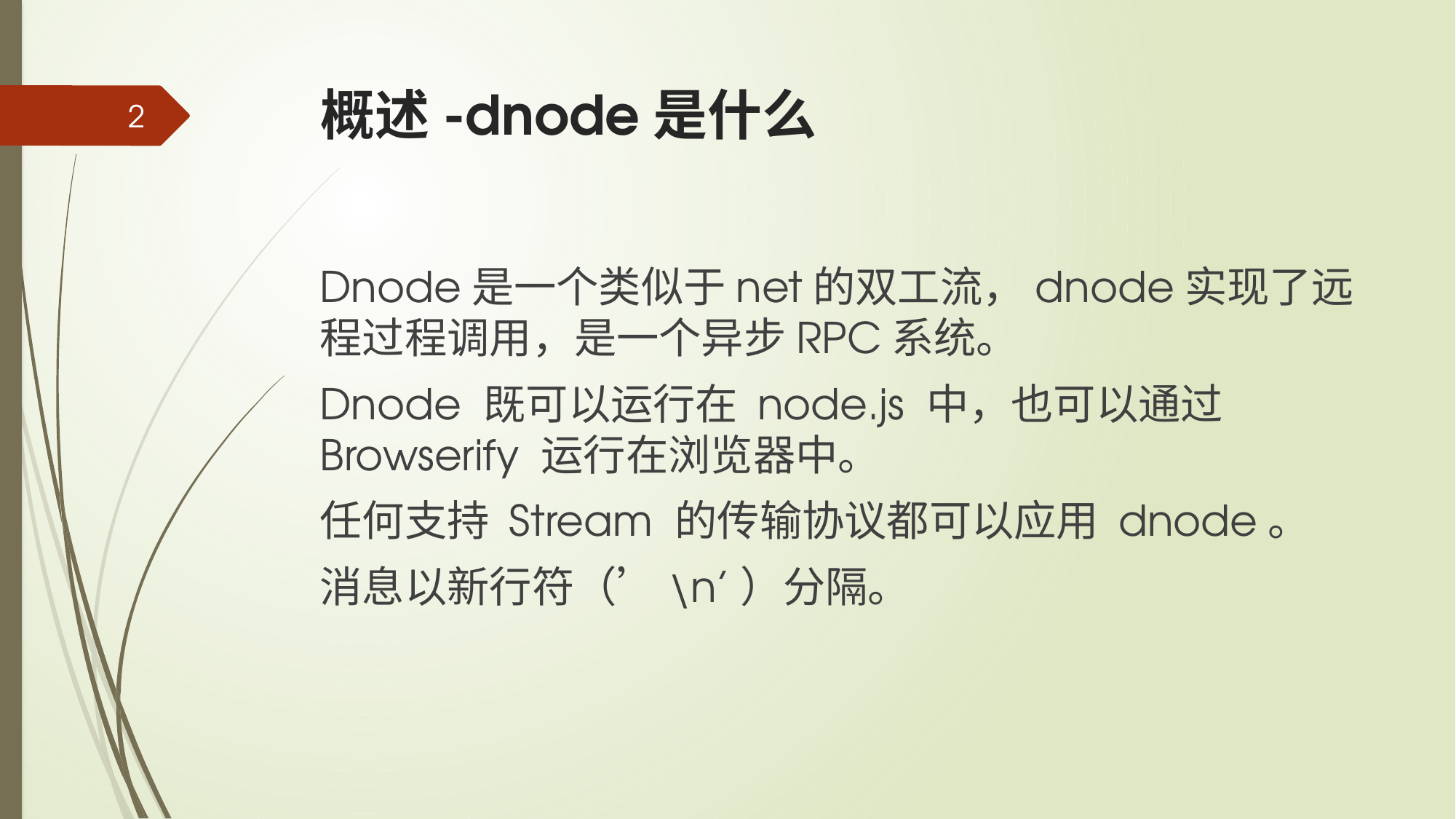

# 概述-dnode是什么
2
Dnode是一个类似于net的双工流，dnode实现了远程过程调用，是一个异步RPC系统。
Dnode 既可以运行在 node.js 中，也可以通过 Browserify 运行在浏览器中。
任何支持 Stream 的传输协议都可以应用 dnode。
消息以新行符（’\n’）分隔。